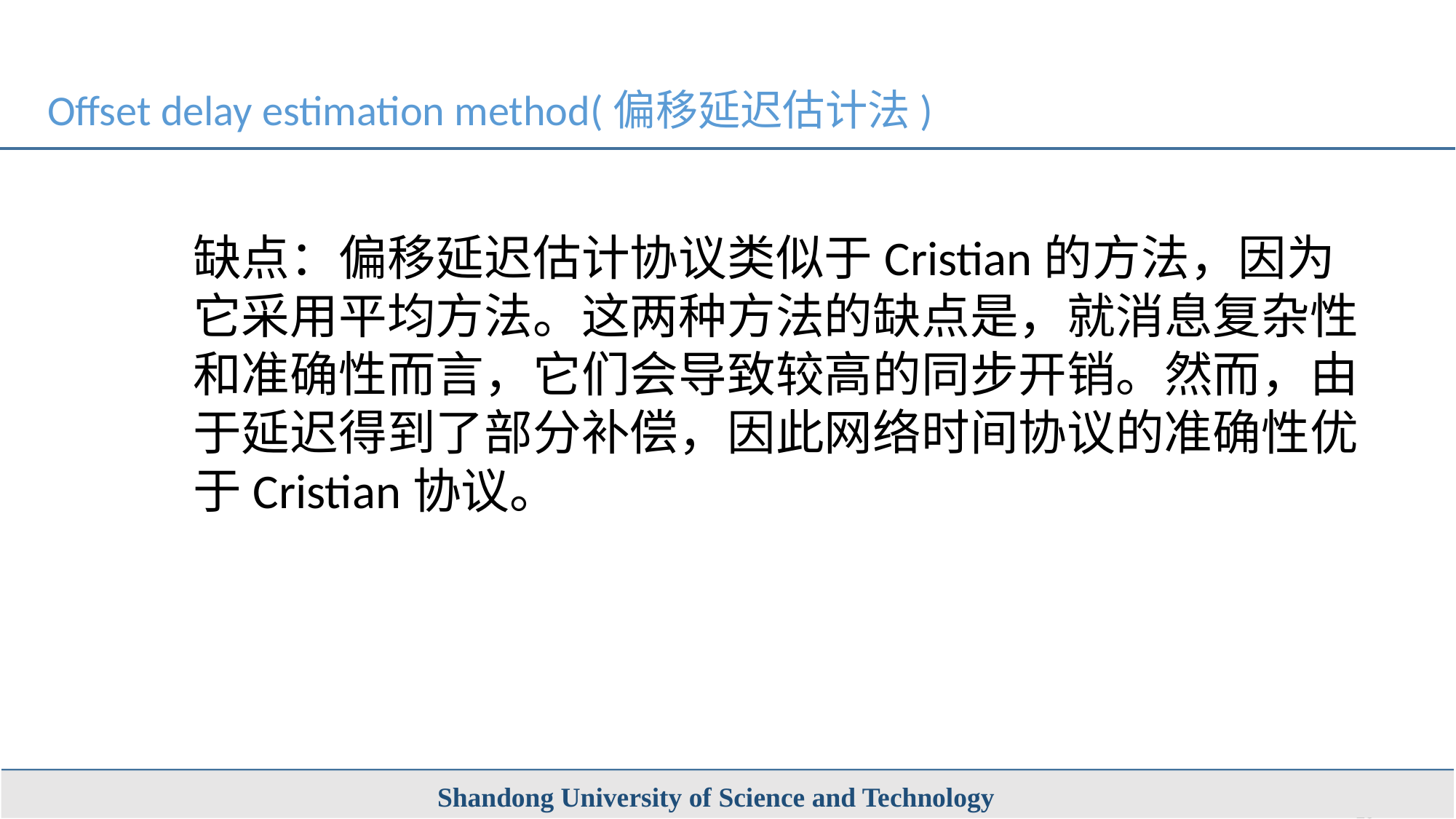

Offset delay estimation method(偏移延迟估计法)
缺点：偏移延迟估计协议类似于Cristian的方法，因为它采用平均方法。这两种方法的缺点是，就消息复杂性和准确性而言，它们会导致较高的同步开销。然而，由于延迟得到了部分补偿，因此网络时间协议的准确性优于Cristian协议。
20

Shandong University of Science and Technology
20
20